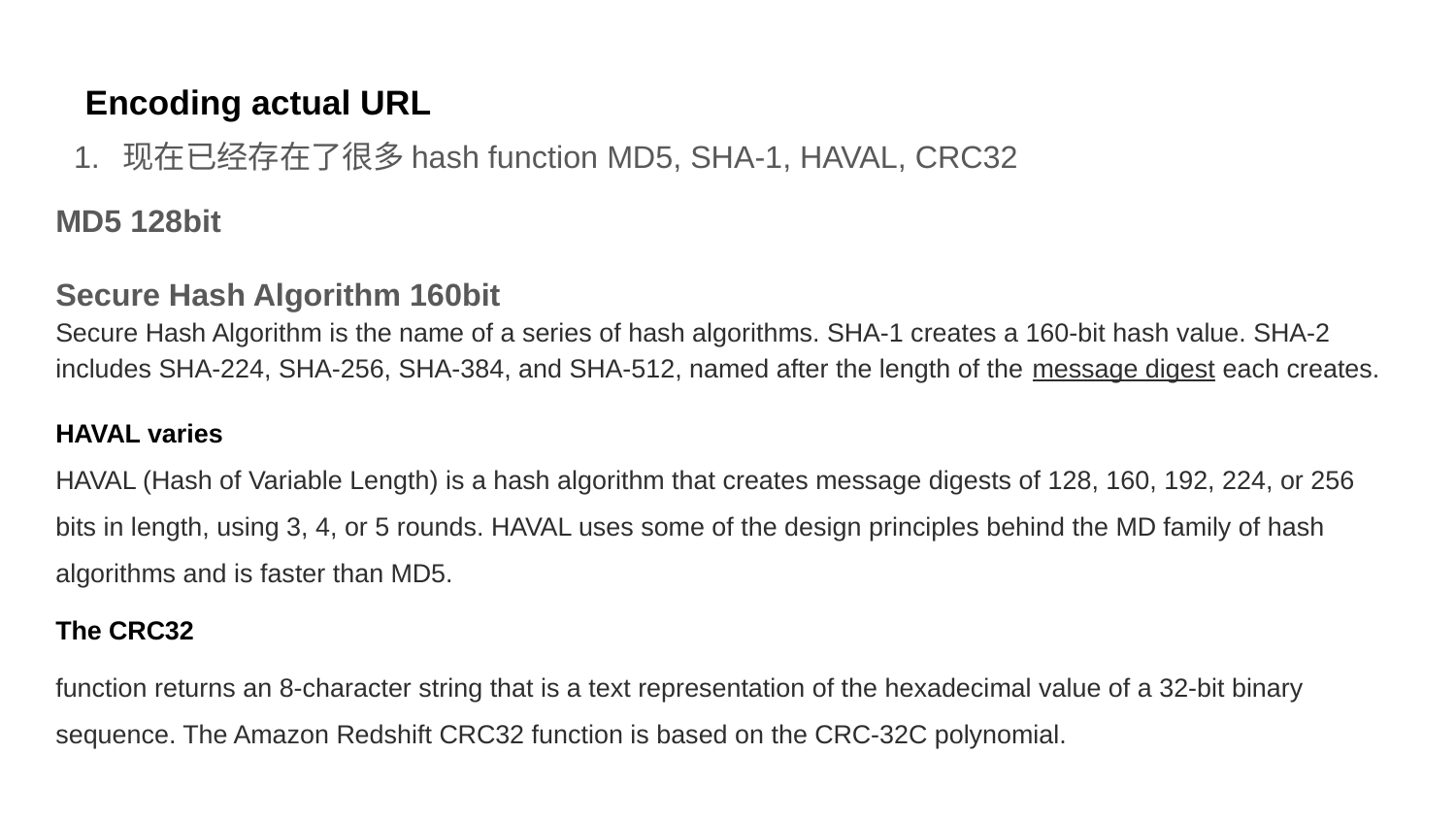

Encoding actual URL
现在已经存在了很多hash function MD5, SHA-1, HAVAL, CRC32
MD5 128bit
Secure Hash Algorithm 160bit
Secure Hash Algorithm is the name of a series of hash algorithms. SHA-1 creates a 160-bit hash value. SHA-2 includes SHA-224, SHA-256, SHA-384, and SHA-512, named after the length of the message digest each creates.
HAVAL varies
HAVAL (Hash of Variable Length) is a hash algorithm that creates message digests of 128, 160, 192, 224, or 256 bits in length, using 3, 4, or 5 rounds. HAVAL uses some of the design principles behind the MD family of hash algorithms and is faster than MD5.
The CRC32
function returns an 8-character string that is a text representation of the hexadecimal value of a 32-bit binary sequence. The Amazon Redshift CRC32 function is based on the CRC-32C polynomial.